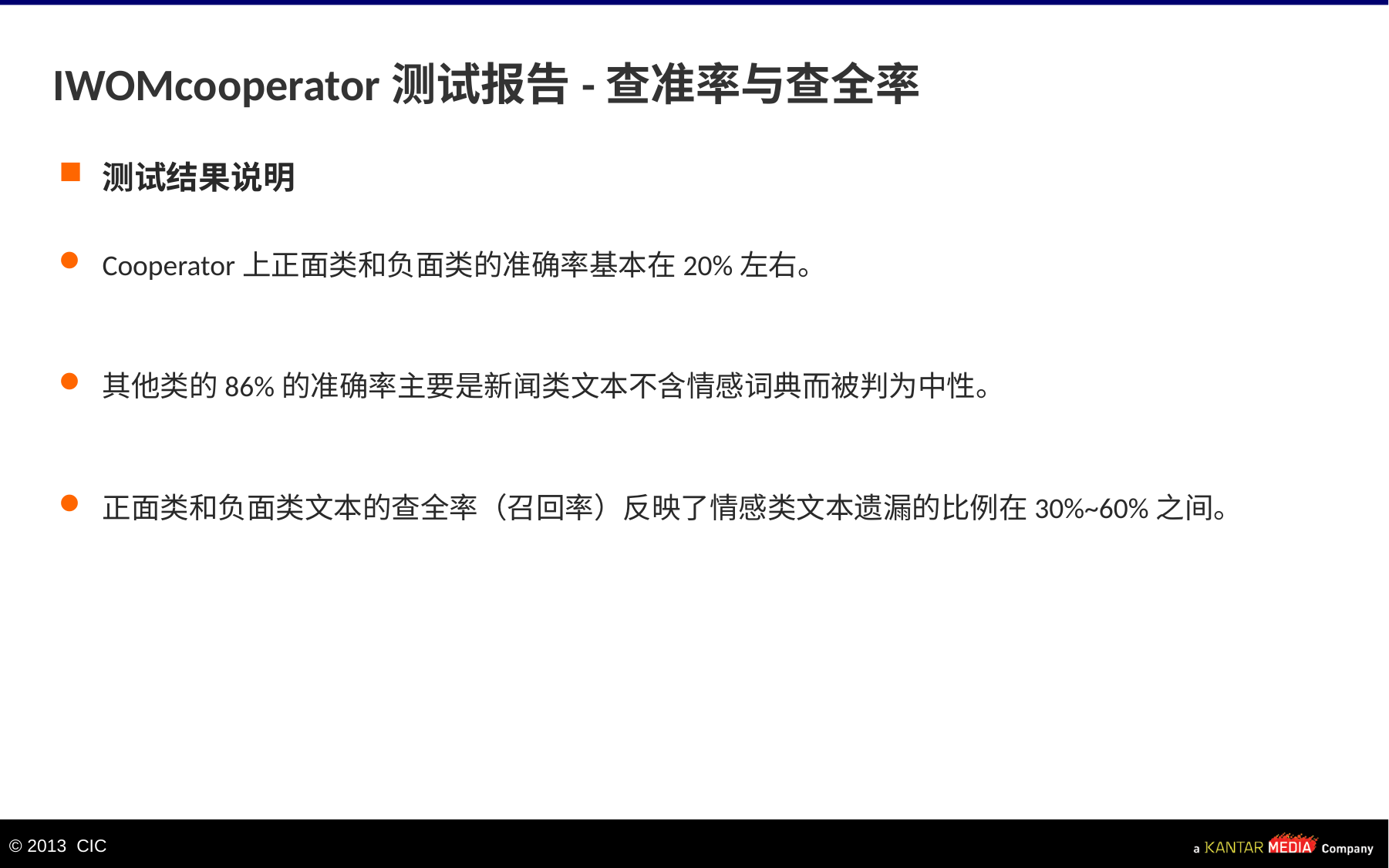

# IWOMcooperator测试报告-查准率与查全率
测试结果说明

Cooperator上正面类和负面类的准确率基本在20%左右。

其他类的86%的准确率主要是新闻类文本不含情感词典而被判为中性。

正面类和负面类文本的查全率（召回率）反映了情感类文本遗漏的比例在30%~60%之间。